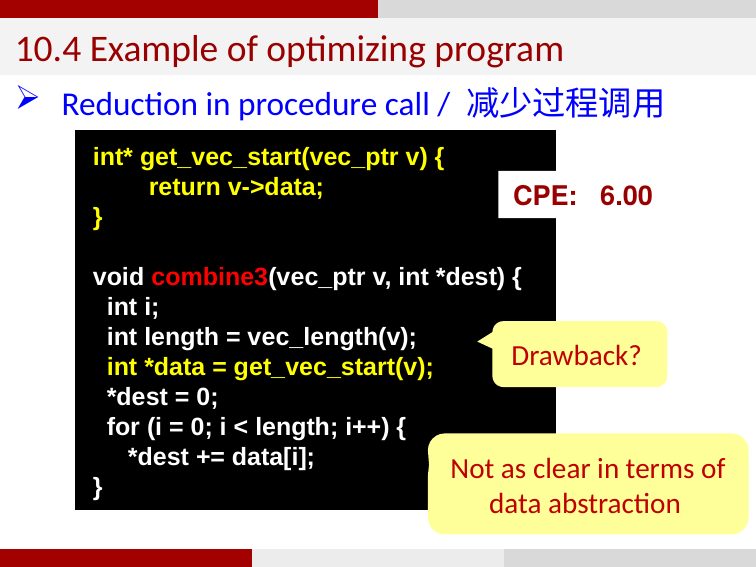

10.4 Example of optimizing program
Reduction in procedure call / 减少过程调用

int* get_vec_start(vec_ptr v) {
        return v->data;
}

void combine3(vec_ptr v, int *dest) {
  int i;
  int length = vec_length(v);
  int *data = get_vec_start(v);
  *dest = 0;
  for (i = 0; i < length; i++) {
     *dest += data[i];
}
CPE:   6.00
Drawback?
Not as clear in terms of data abstraction

35